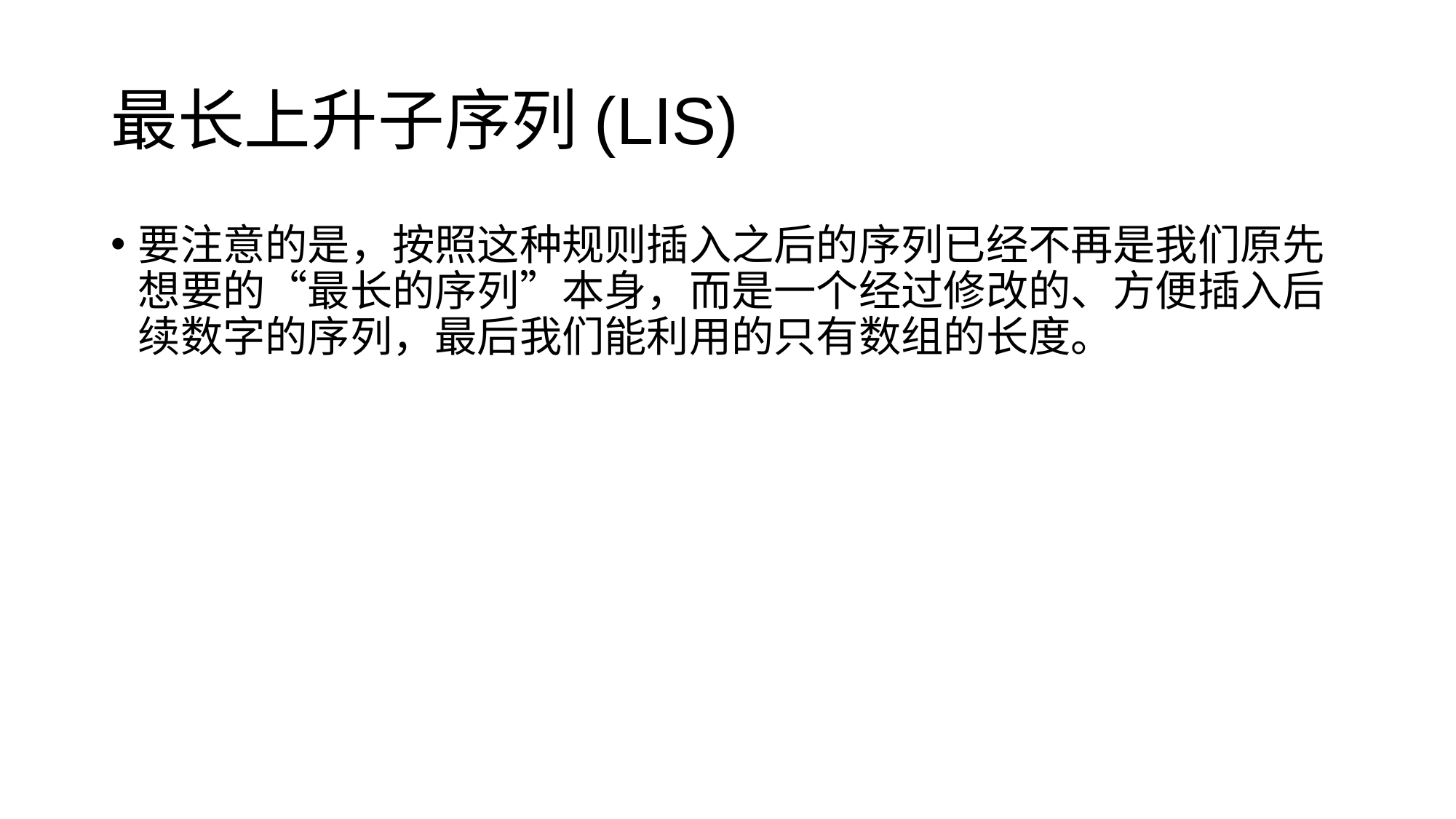

# 最长上升子序列(LIS)
要注意的是，按照这种规则插入之后的序列已经不再是我们原先想要的“最长的序列”本身，而是一个经过修改的、方便插入后续数字的序列，最后我们能利用的只有数组的长度。